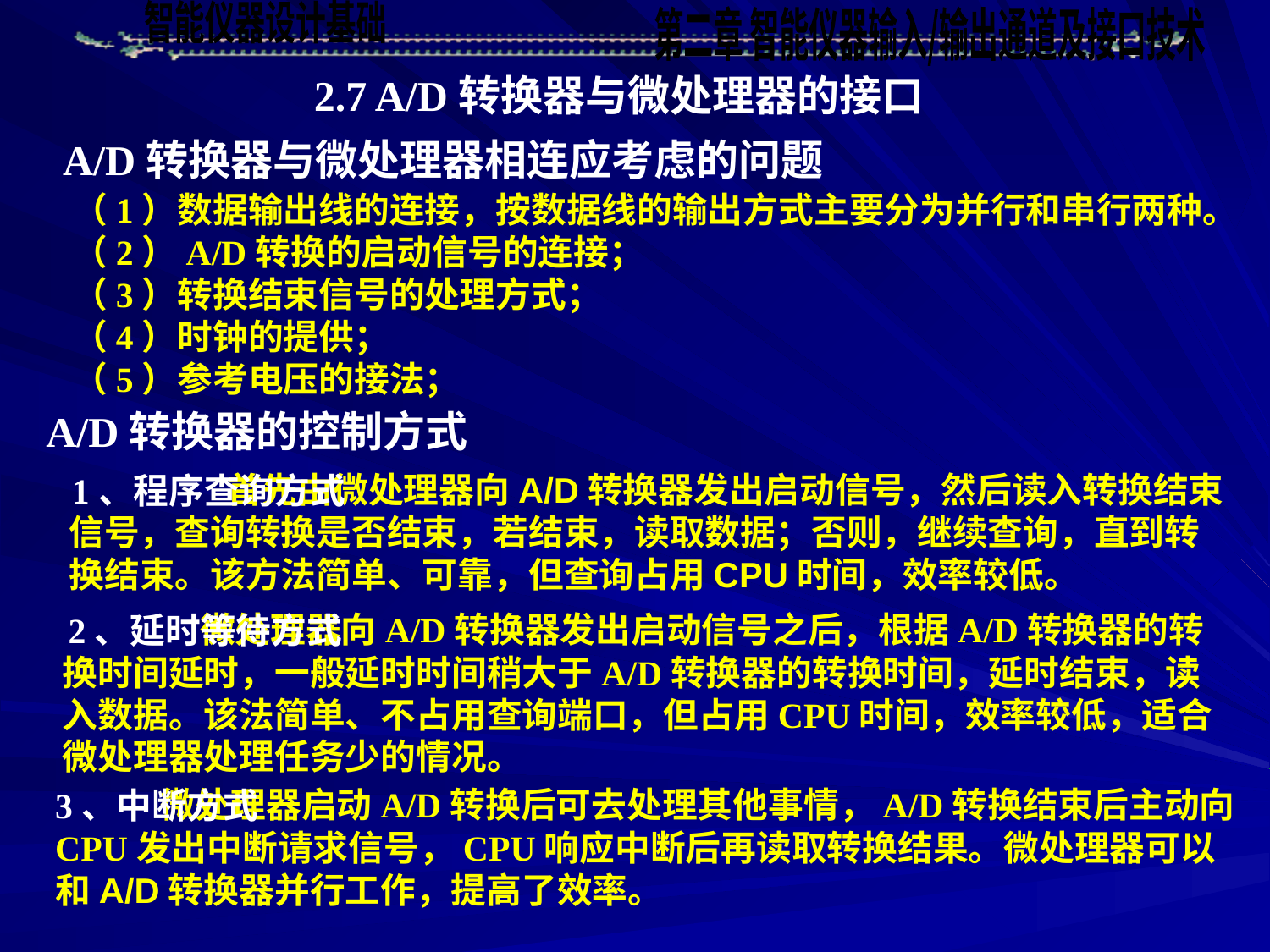

2.7 A/D转换器与微处理器的接口
A/D转换器与微处理器相连应考虑的问题
（1）数据输出线的连接，按数据线的输出方式主要分为并行和串行两种。
（2）A/D转换的启动信号的连接；
（3）转换结束信号的处理方式；
（4）时钟的提供；
（5）参考电压的接法；
A/D转换器的控制方式
              首先由微处理器向A/D转换器发出启动信号，然后读入转换结束信号，查询转换是否结束，若结束，读取数据；否则，继续查询，直到转换结束。该方法简单、可靠，但查询占用CPU时间，效率较低。
1、程序查询方式
                微处理器向A/D转换器发出启动信号之后，根据A/D转换器的转换时间延时，一般延时时间稍大于A/D转换器的转换时间，延时结束，读入数据。该法简单、不占用查询端口，但占用CPU时间，效率较低，适合微处理器处理任务少的情况。
2、延时等待方式
            微处理器启动A/D转换后可去处理其他事情，A/D转换结束后主动向CPU发出中断请求信号，CPU响应中断后再读取转换结果。微处理器可以和A/D转换器并行工作，提高了效率。
3、中断方式